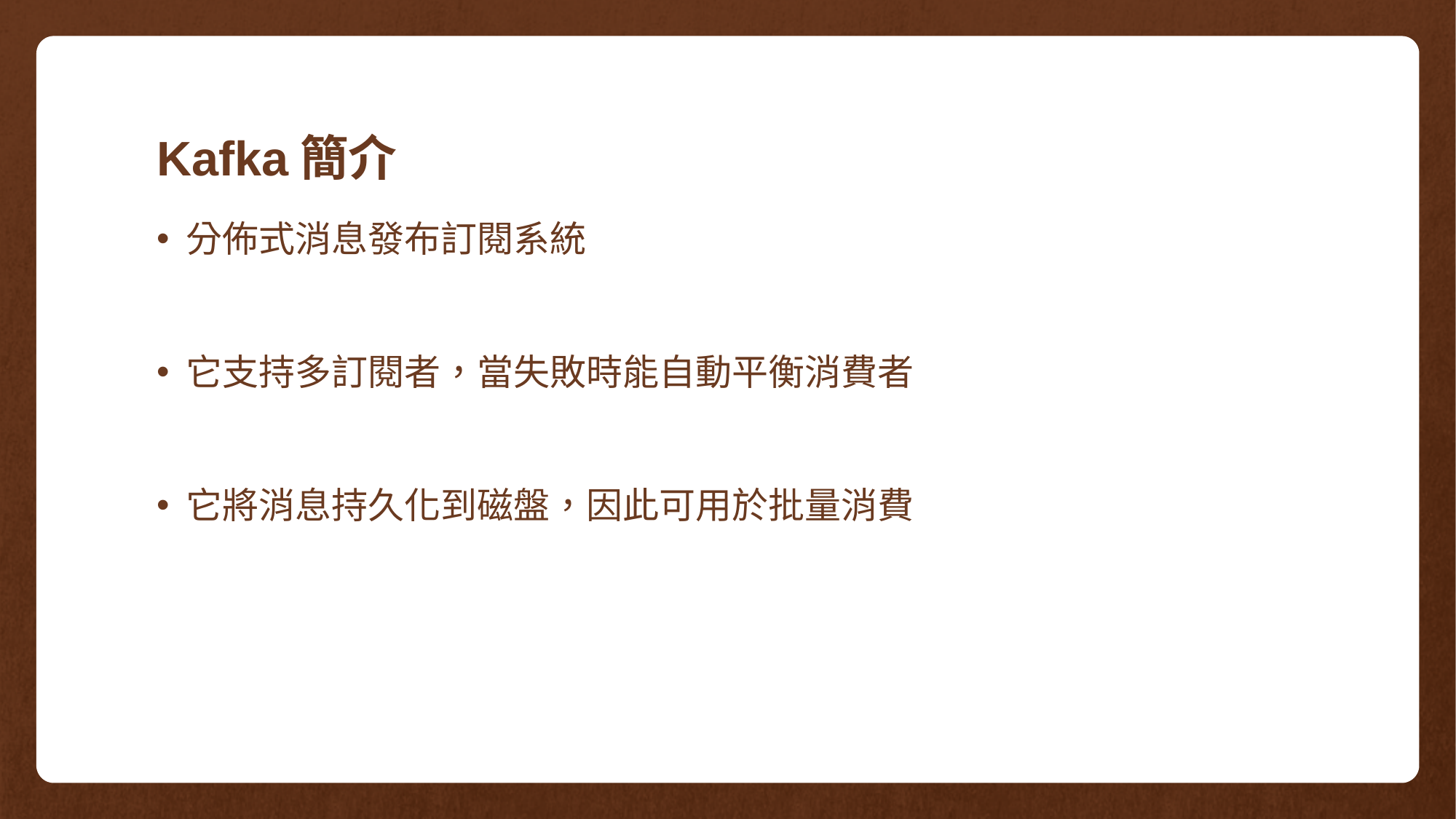

# Kafka簡介
分佈式消息發布訂閱系統

它支持多訂閱者，當失敗時能自動平衡消費者

它將消息持久化到磁盤，因此可用於批量消費